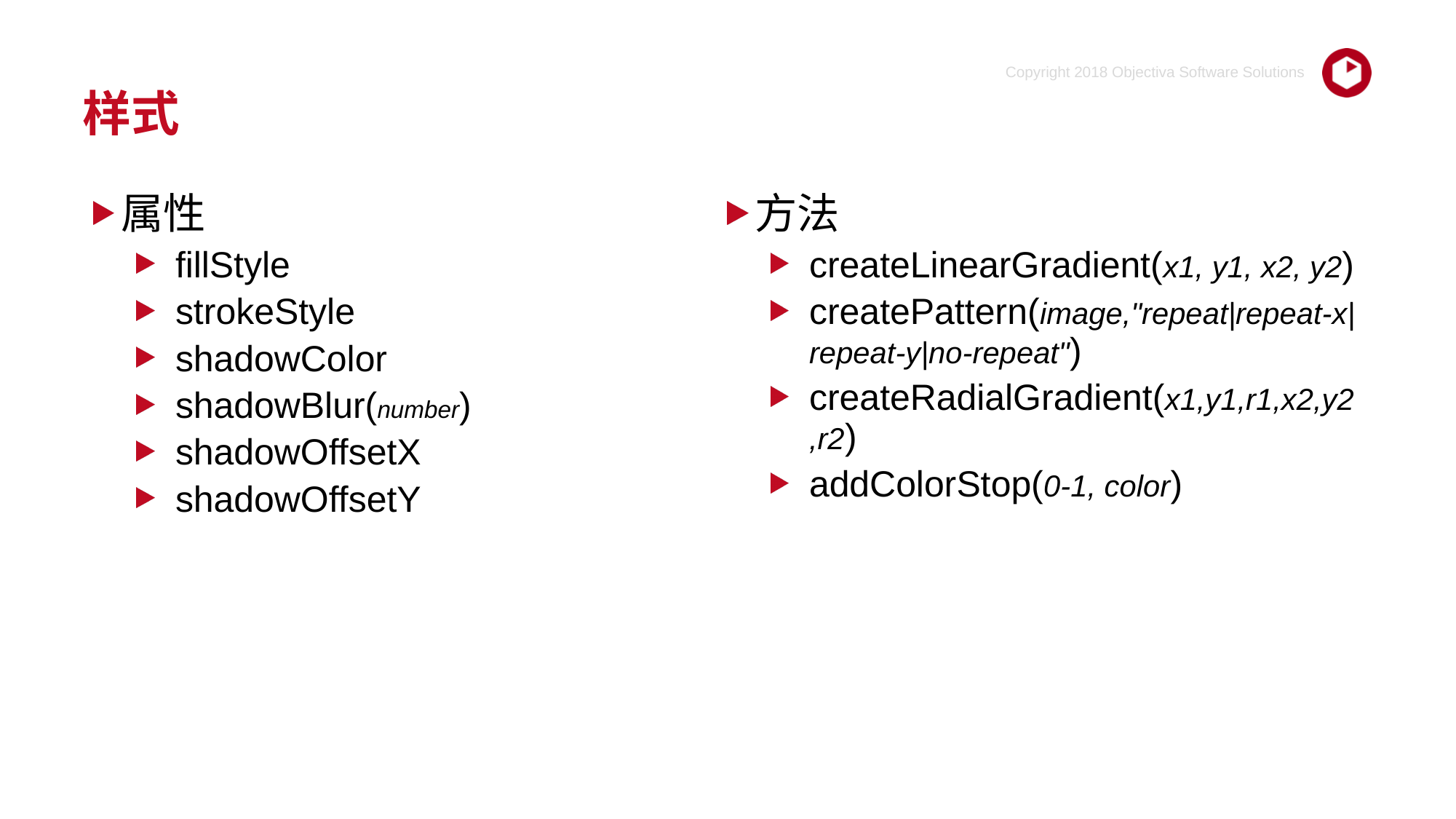

# 样式
属性
fillStyle
strokeStyle
shadowColor
shadowBlur(number)
shadowOffsetX
shadowOffsetY

方法
createLinearGradient(x1, y1, x2, y2)
createPattern(image,"repeat|repeat-x|repeat-y|no-repeat")
createRadialGradient(x1,y1,r1,x2,y2,r2)
addColorStop(0-1, color)